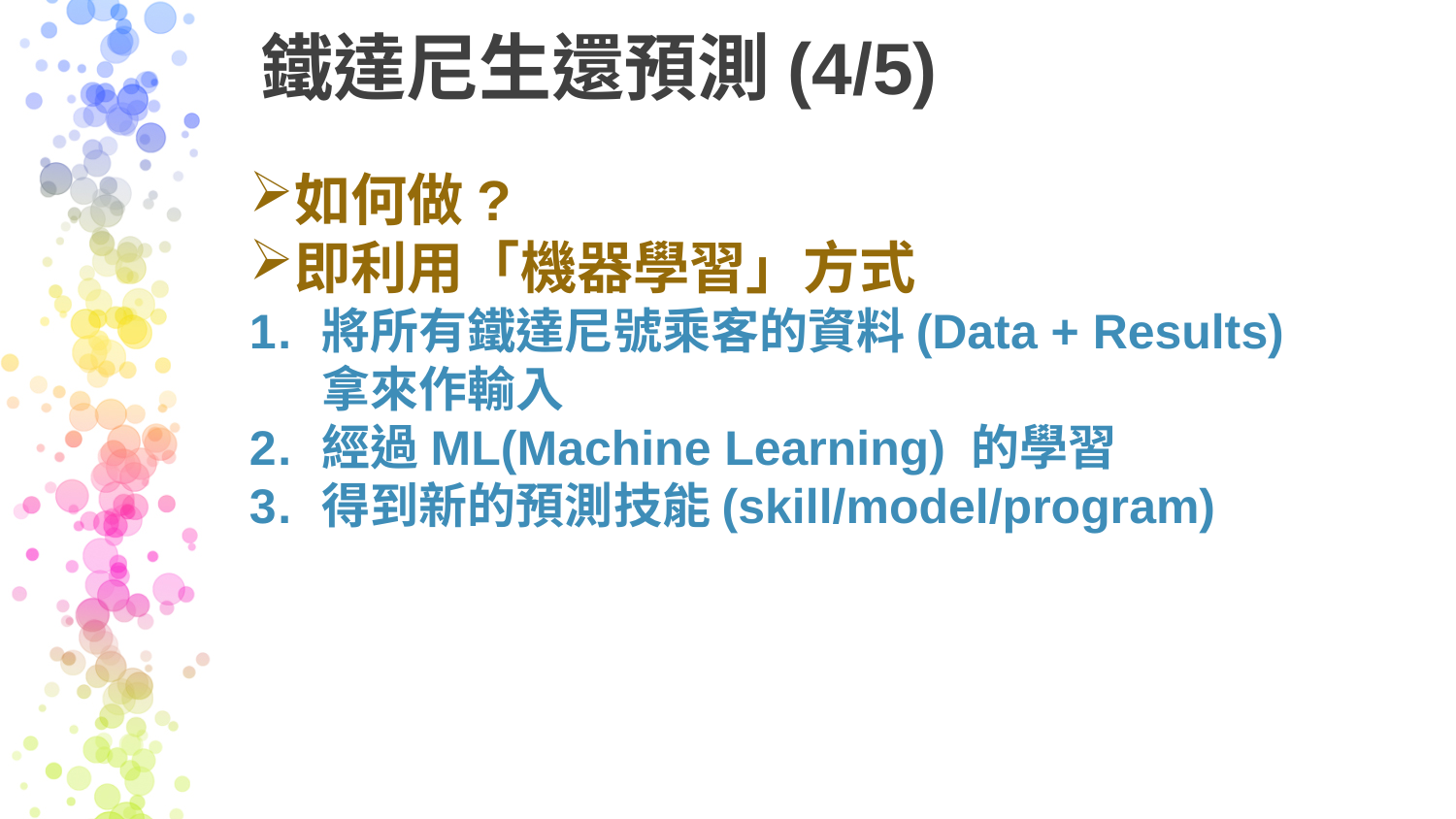

# 鐵達尼生還預測(4/5)
如何做?
即利用「機器學習」方式
將所有鐵達尼號乘客的資料(Data + Results) 拿來作輸入
經過ML(Machine Learning) 的學習
得到新的預測技能(skill/model/program)